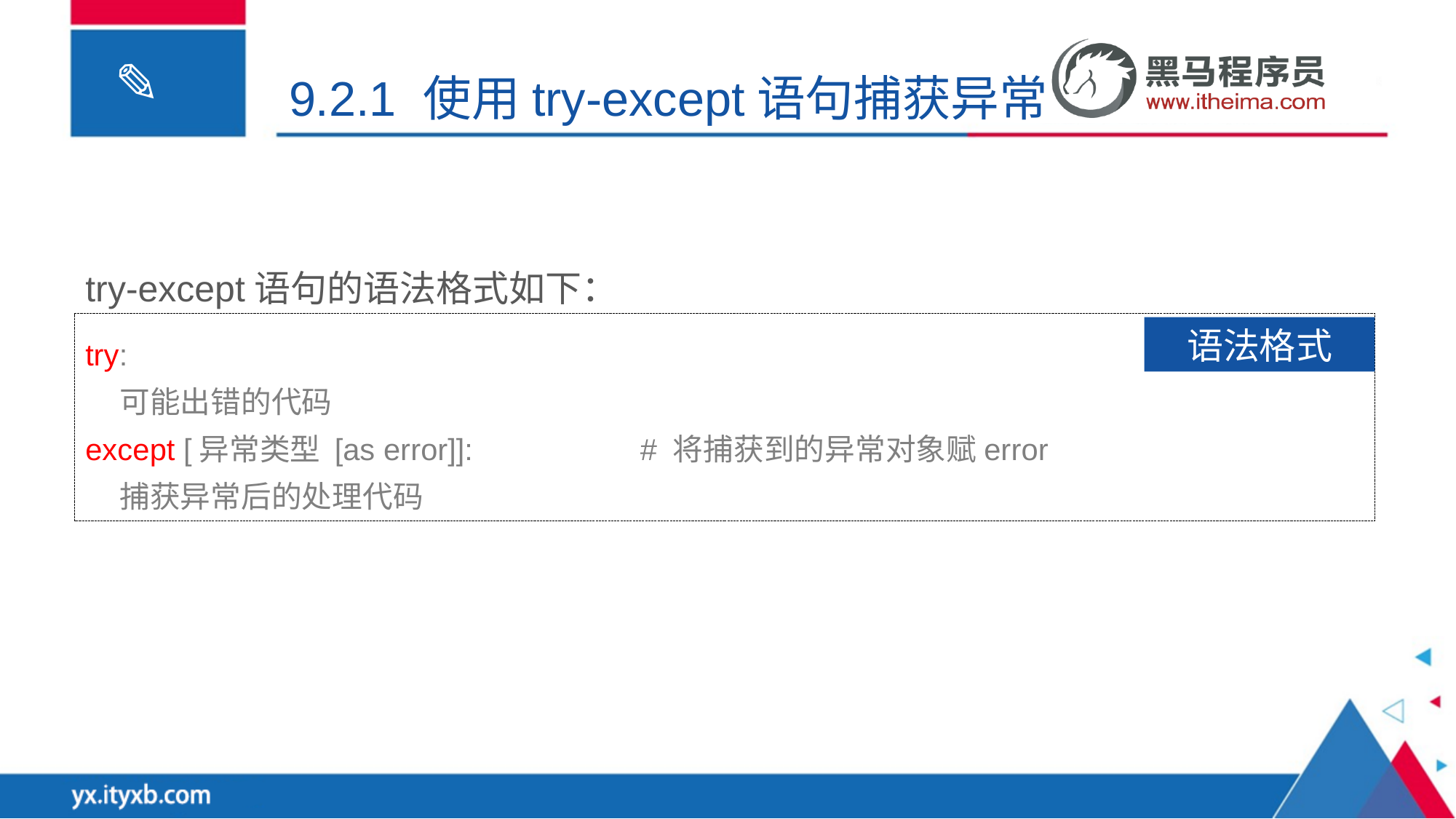

9.2.1	 使用try-except语句捕获异常
try-except语句的语法格式如下：

语法格式
try:
    可能出错的代码
except [异常类型 [as error]]:                    # 将捕获到的异常对象赋error
    捕获异常后的处理代码